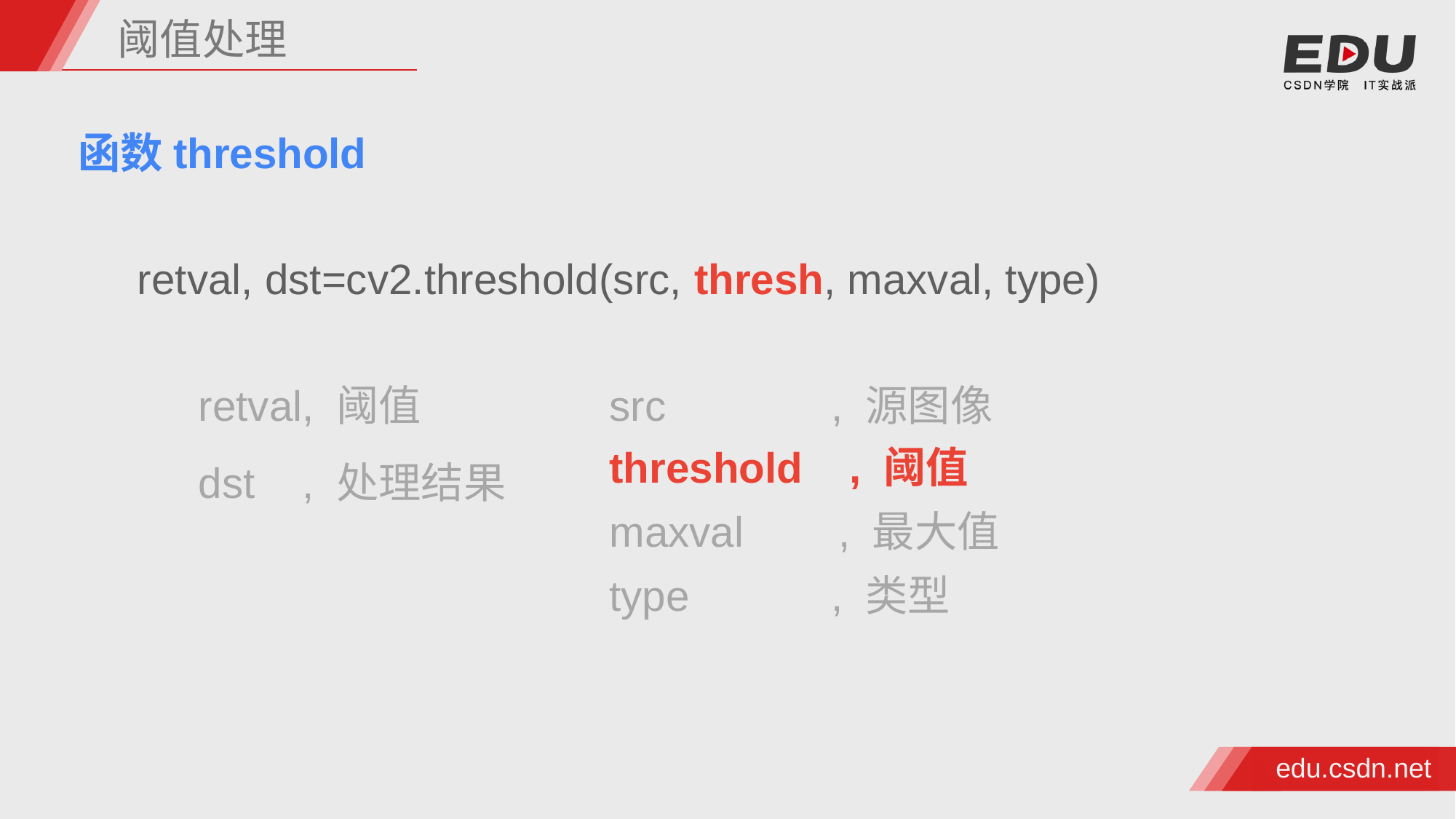

阈值处理

函数threshold
retval, dst=cv2.threshold(src, thresh, maxval, type)
retval, 阈值
src              , 源图像
threshold    , 阈值
dst    , 处理结果
maxval        , 最大值
type            , 类型